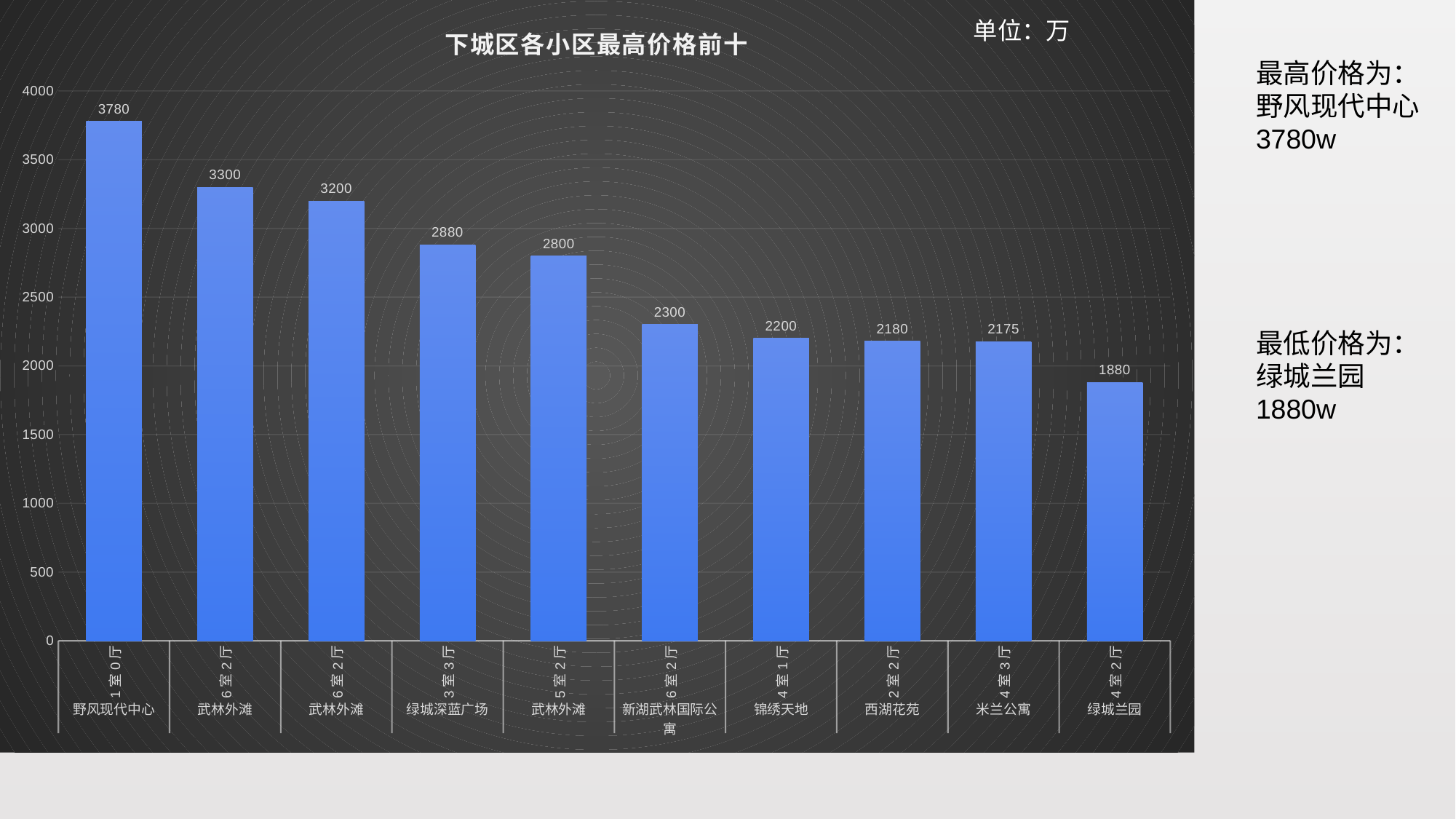

### Chart: 下城区各小区最高价格前十

| Category |  |
|---|---|
| 1室0厅 | 3780.0 |
| 6室2厅 | 3300.0 |
| 6室2厅 | 3200.0 |
| 3室3厅 | 2880.0 |
| 5室2厅 | 2800.0 |
| 6室2厅 | 2300.0 |
| 4室1厅 | 2200.0 |
| 2室2厅 | 2180.0 |
| 4室3厅 | 2175.0 |
| 4室2厅 | 1880.0 |
单位：万
最高价格为：
野风现代中心
3780w
最低价格为：
绿城兰园
1880w